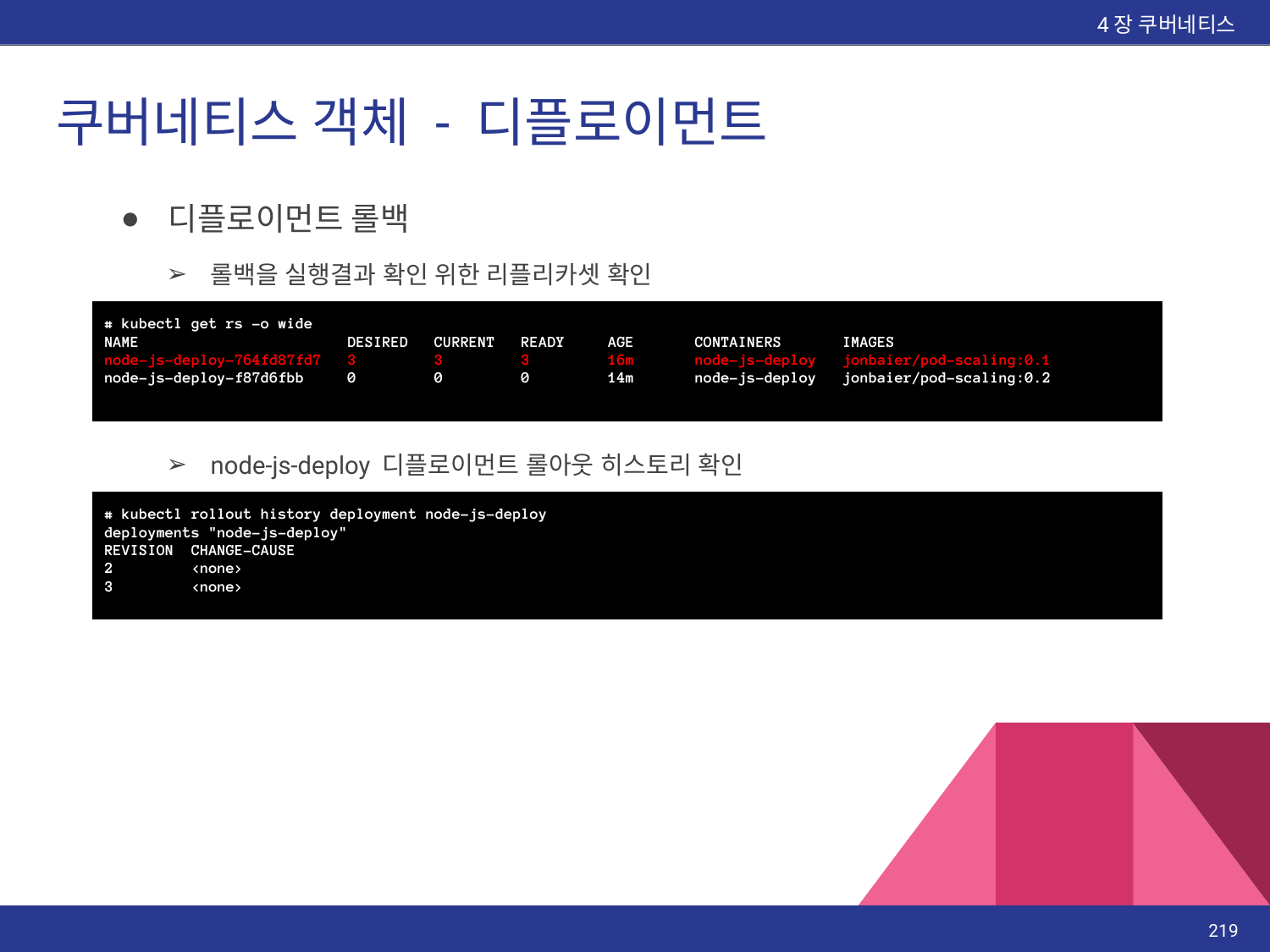

4장 쿠버네티스

# 쿠버네티스 객체 - 디플로이먼트
디플로이먼트 롤백
롤백을 실행결과 확인 위한 리플리카셋 확인
| # kubectl get rs -o wide NAME DESIRED CURRENT READY AGE CONTAINERS IMAGES node-js-deploy-764fd87fd7 3 3 3 16m node-js-deploy jonbaier/pod-scaling:0.1 node-js-deploy-f87d6fbb 0 0 0 14m node-js-deploy jonbaier/pod-scaling:0.2 |
| --- |
node-js-deploy 디플로이먼트 롤아웃 히스토리 확인
| # kubectl rollout history deployment node-js-deploy deployments "node-js-deploy" REVISION CHANGE-CAUSE 2 <none> 3 <none> |
| --- |
219